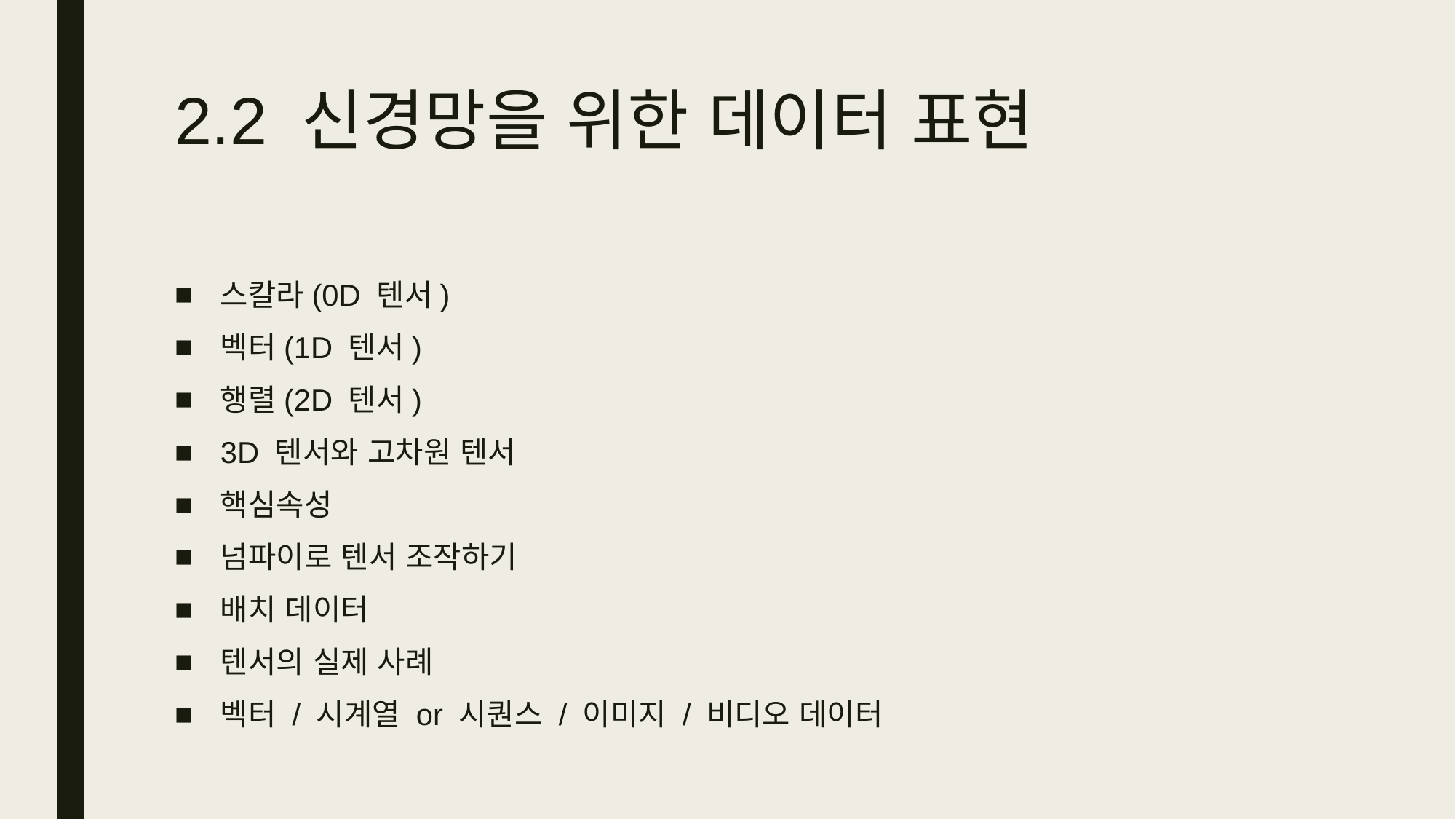

# 2.2 신경망을 위한 데이터 표현
스칼라(0D 텐서)
벡터(1D 텐서)
행렬(2D 텐서)
3D 텐서와 고차원 텐서
핵심속성
넘파이로 텐서 조작하기
배치 데이터
텐서의 실제 사례
벡터 / 시계열 or 시퀀스 / 이미지 / 비디오 데이터